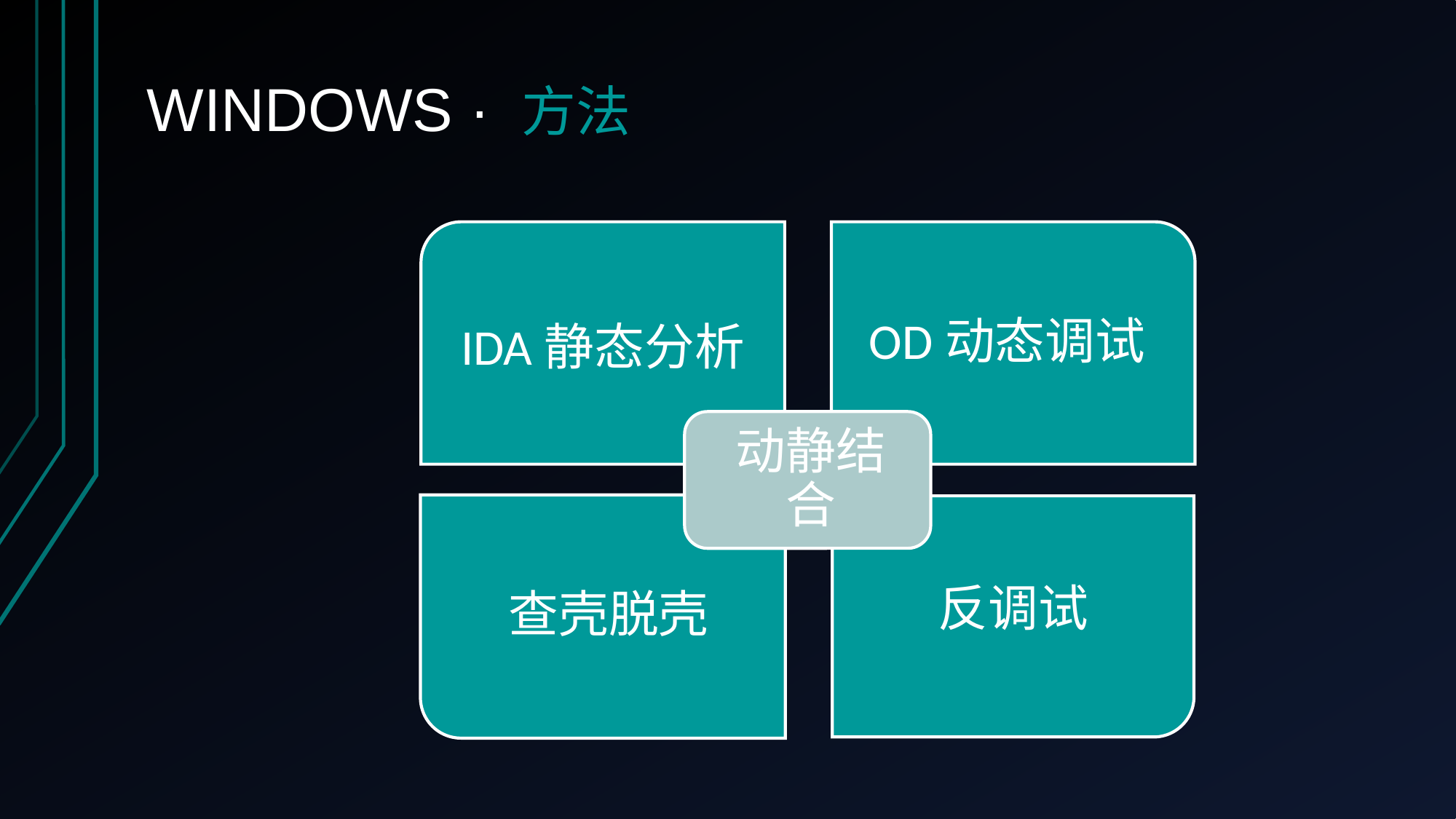

WINDOWS · 方法

IDA静态分析
OD动态调试
查壳脱壳
反调试
动静结合